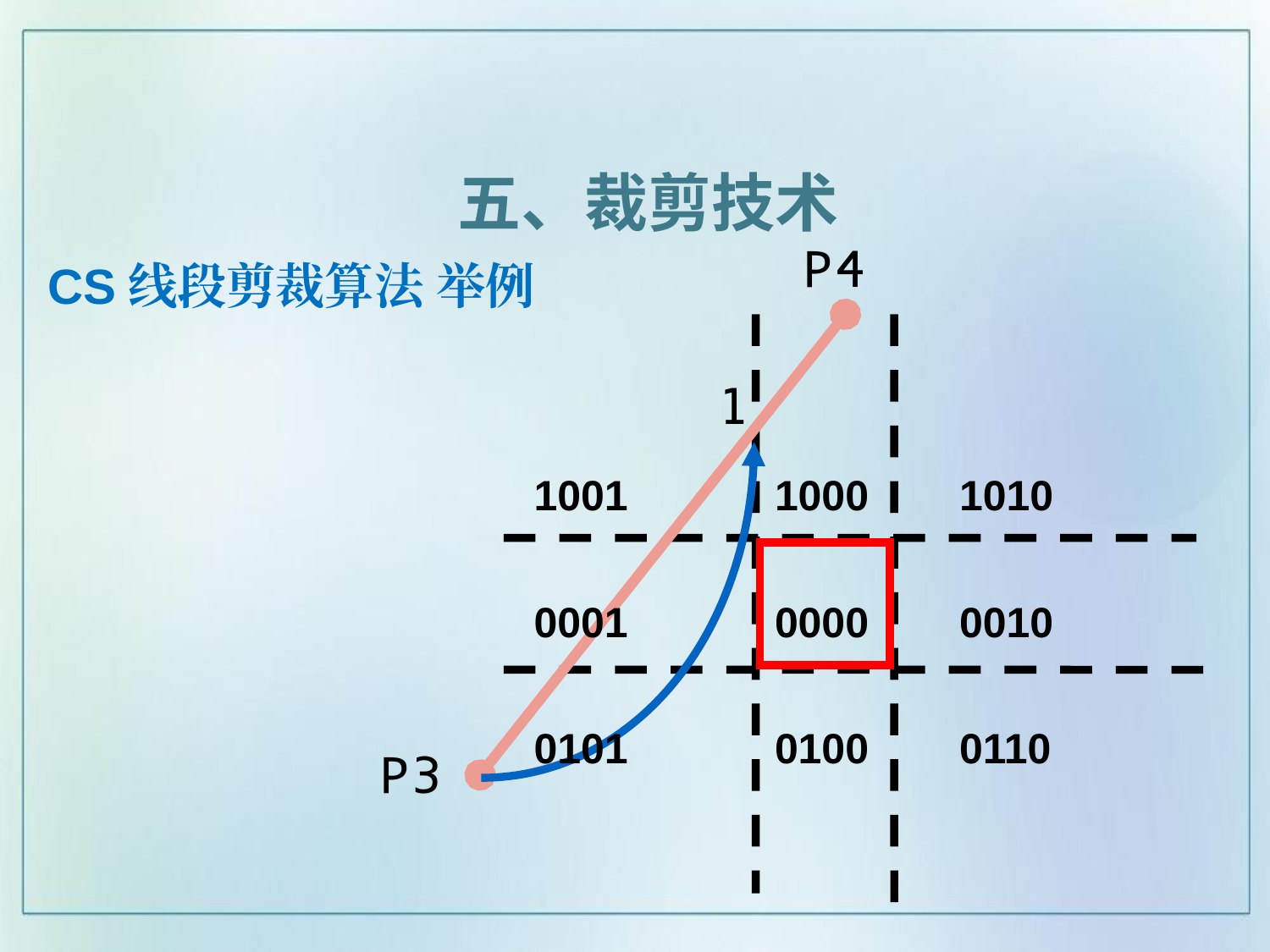

五、裁剪技术
P4
# CS线段剪裁算法 举例

1

1001
1000
1010

0001
0000
0010

0101
0100
0110
P3